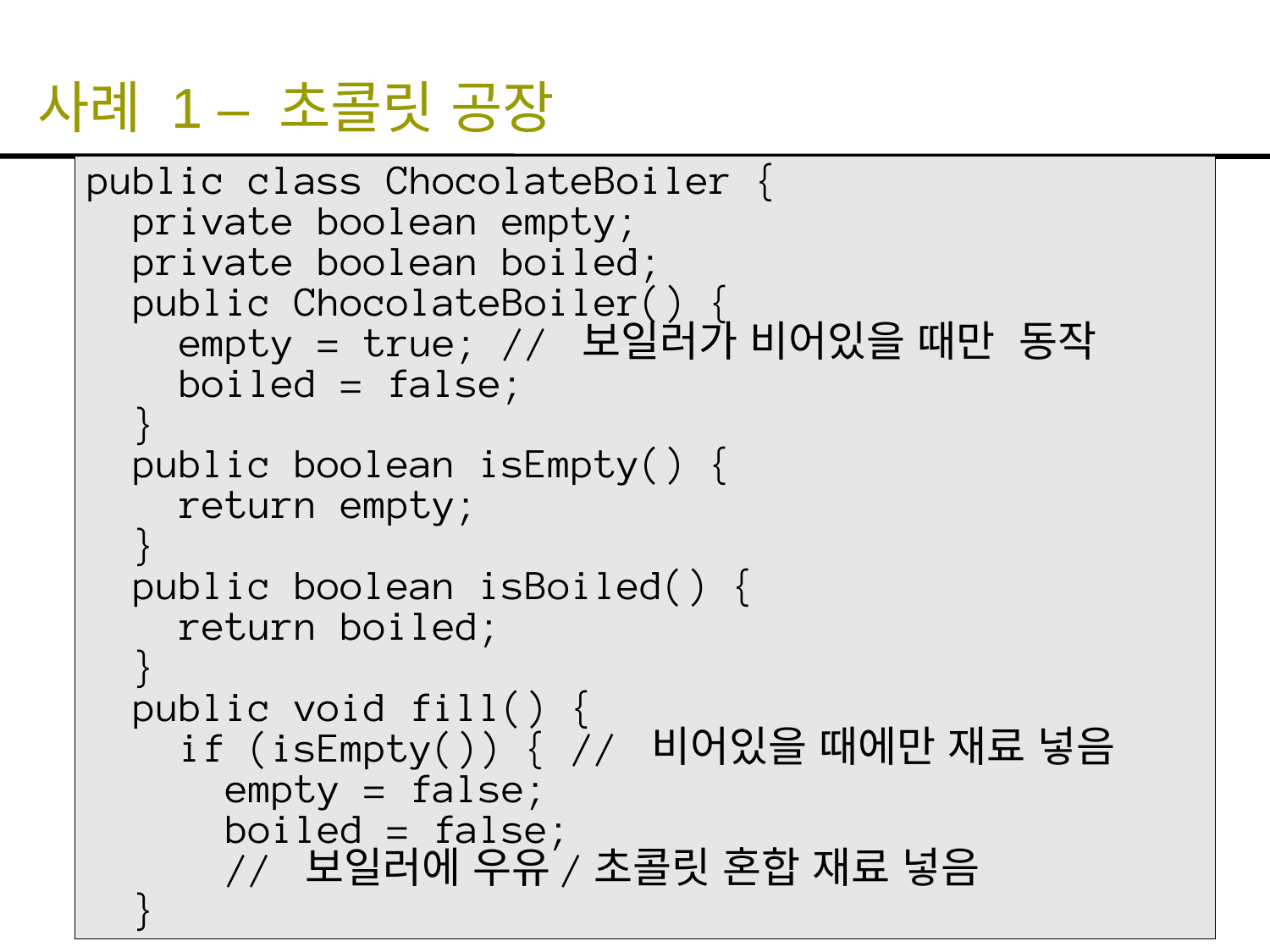

# 사례 1 – 초콜릿 공장
public class ChocolateBoiler {
  private boolean empty;
  private boolean boiled;
  public ChocolateBoiler() {
    empty = true; // 보일러가 비어있을 때만  동작
    boiled = false;
  }
  public boolean isEmpty() {
    return empty;
  }
  public boolean isBoiled() {
    return boiled;
  }
  public void fill() {
    if (isEmpty()) { // 비어있을 때에만 재료 넣음
      empty = false;
      boiled = false;
      // 보일러에 우유/초콜릿 혼합 재료 넣음
  }